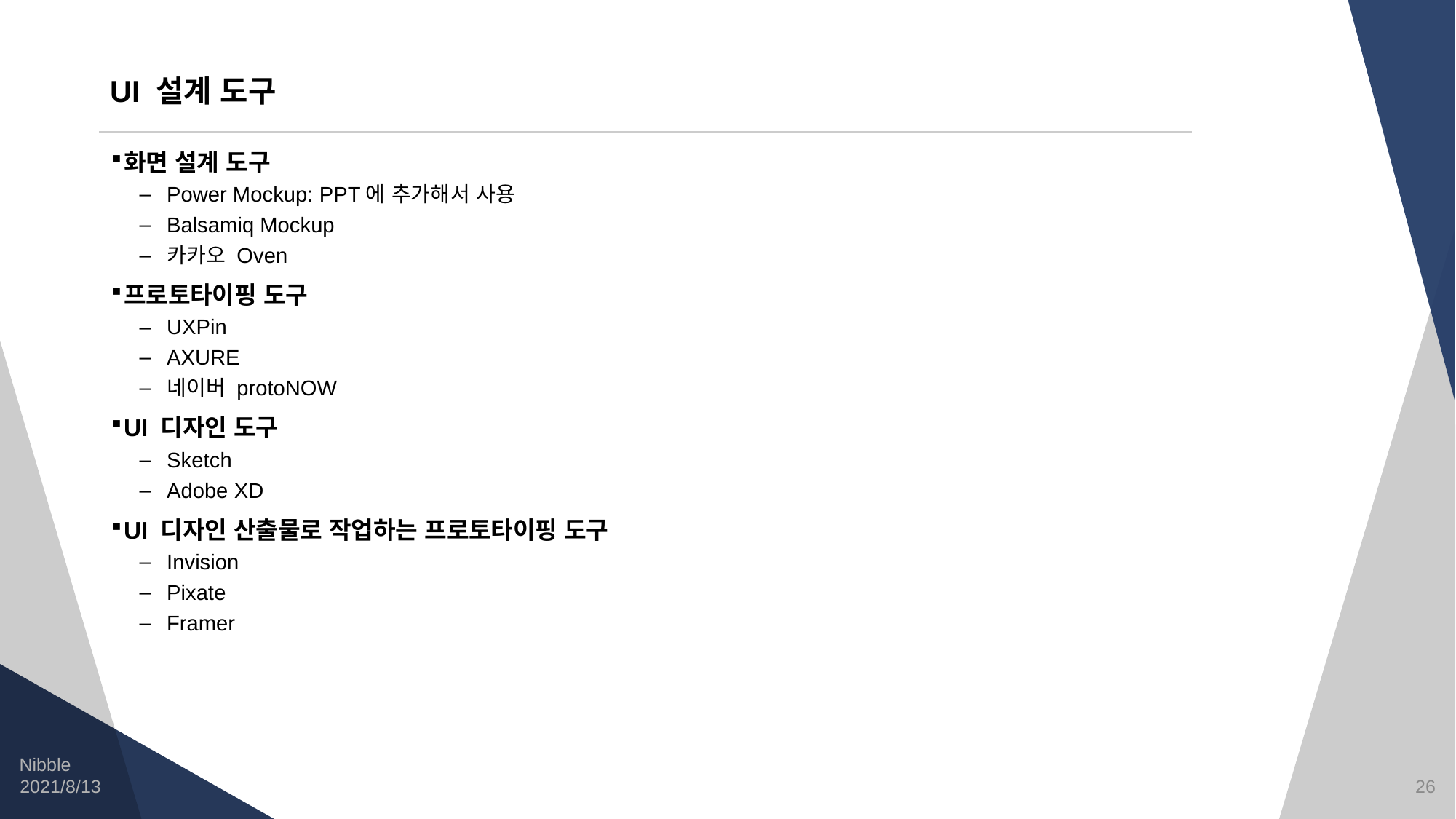

# UI 설계 도구

화면 설계 도구
Power Mockup: PPT에 추가해서 사용
Balsamiq Mockup
카카오 Oven
프로토타이핑 도구
UXPin
AXURE
네이버 protoNOW
UI 디자인 도구
Sketch
Adobe XD
UI 디자인 산출물로 작업하는 프로토타이핑 도구
Invision
Pixate
Framer
Nibble
2021/8/13
26